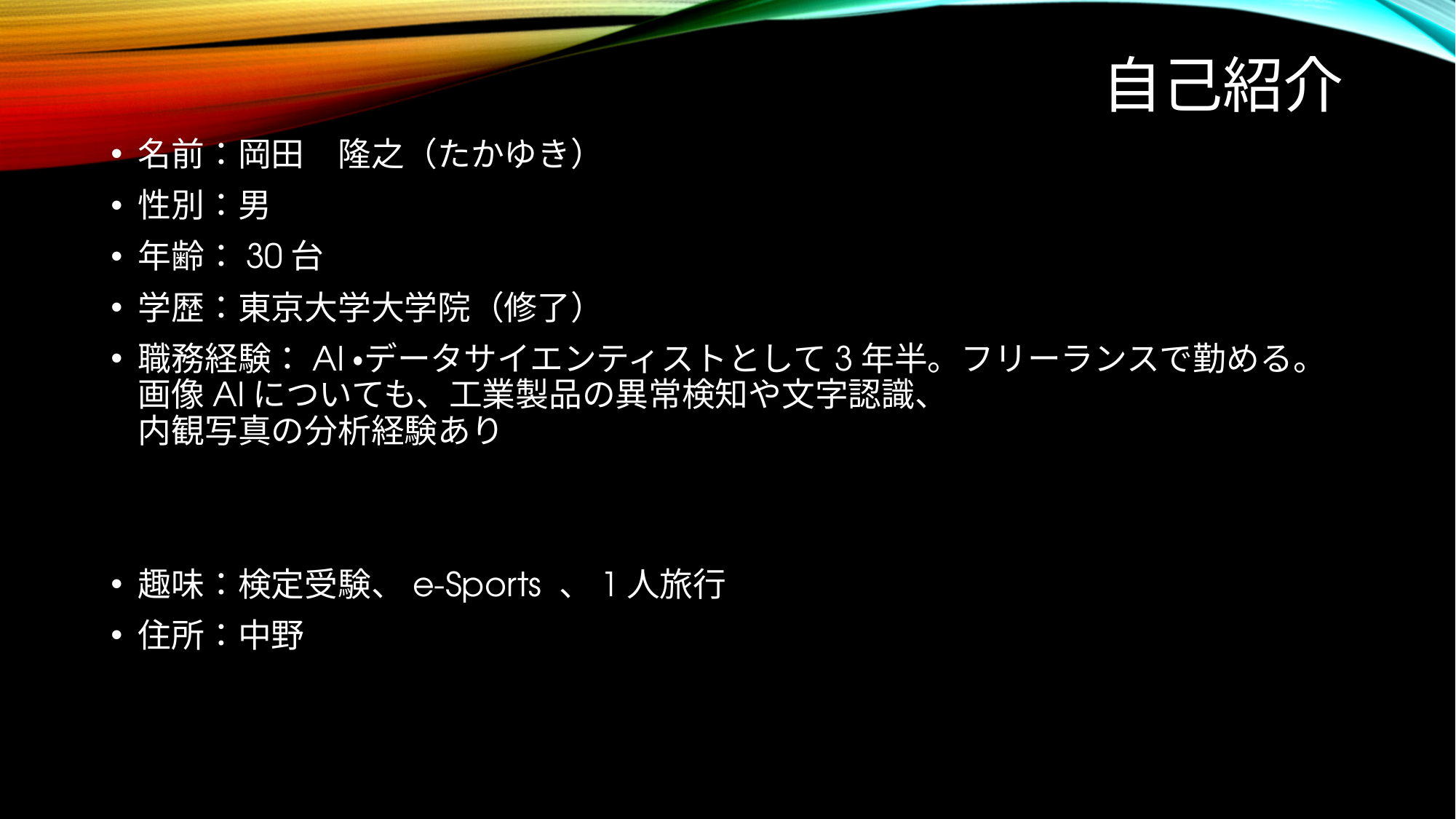

# 自己紹介
名前：岡田　隆之（たかゆき）
性別：男
年齢：30台
学歴：東京大学大学院（修了）
職務経験：AI・データサイエンティストとして3年半。フリーランスで勤める。
画像AIについても、工業製品の異常検知や文字認識、
内観写真の分析経験あり

趣味：検定受験、e-Sports 、1人旅行
住所：中野